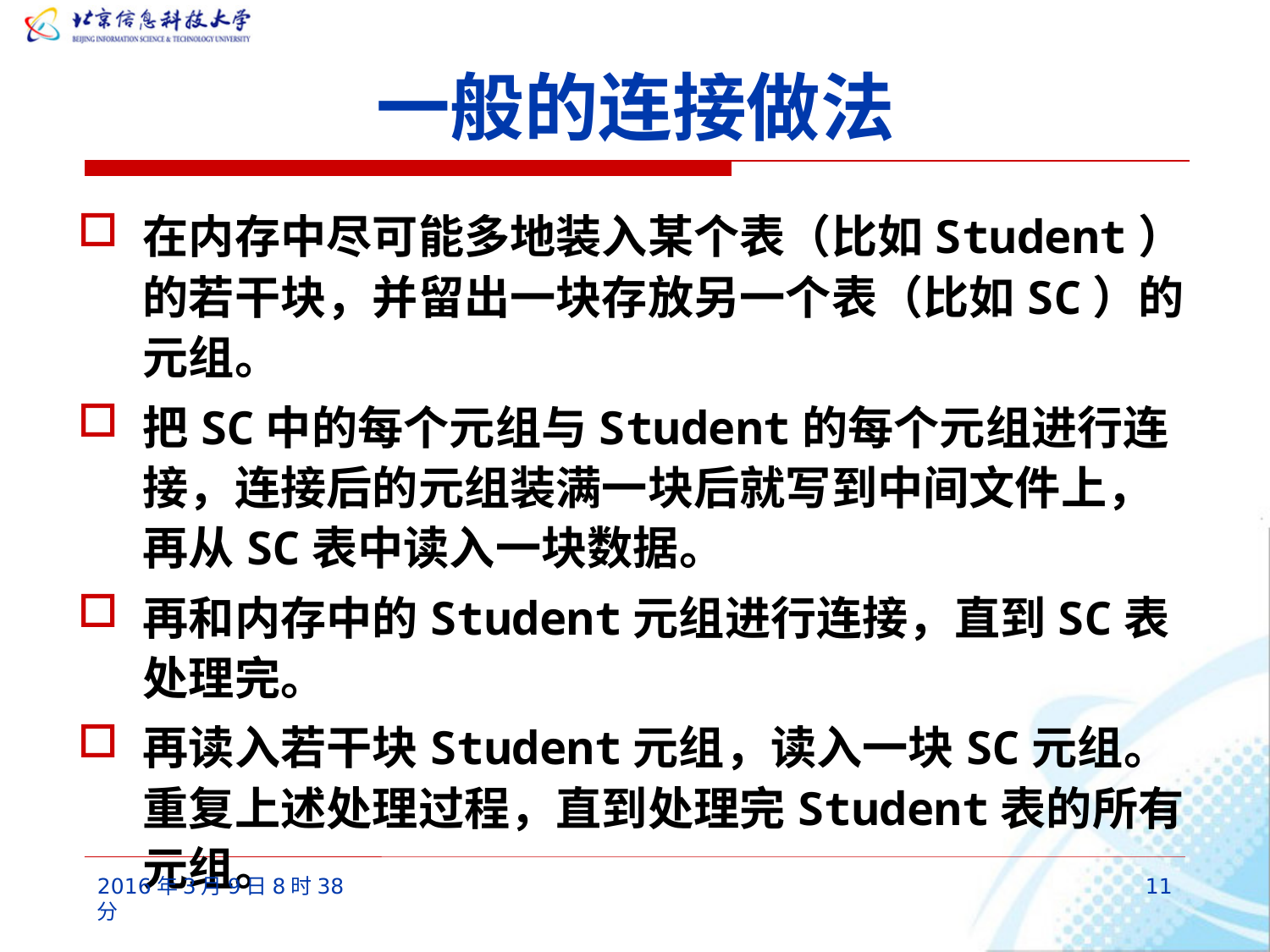

# 一般的连接做法
在内存中尽可能多地装入某个表（比如Student）的若干块，并留出一块存放另一个表（比如SC）的元组。
把SC中的每个元组与Student的每个元组进行连接，连接后的元组装满一块后就写到中间文件上，再从SC表中读入一块数据。
再和内存中的Student元组进行连接，直到SC表处理完。
再读入若干块Student元组，读入一块SC元组。重复上述处理过程，直到处理完Student表的所有元组。
2016年3月9日8时38分
11